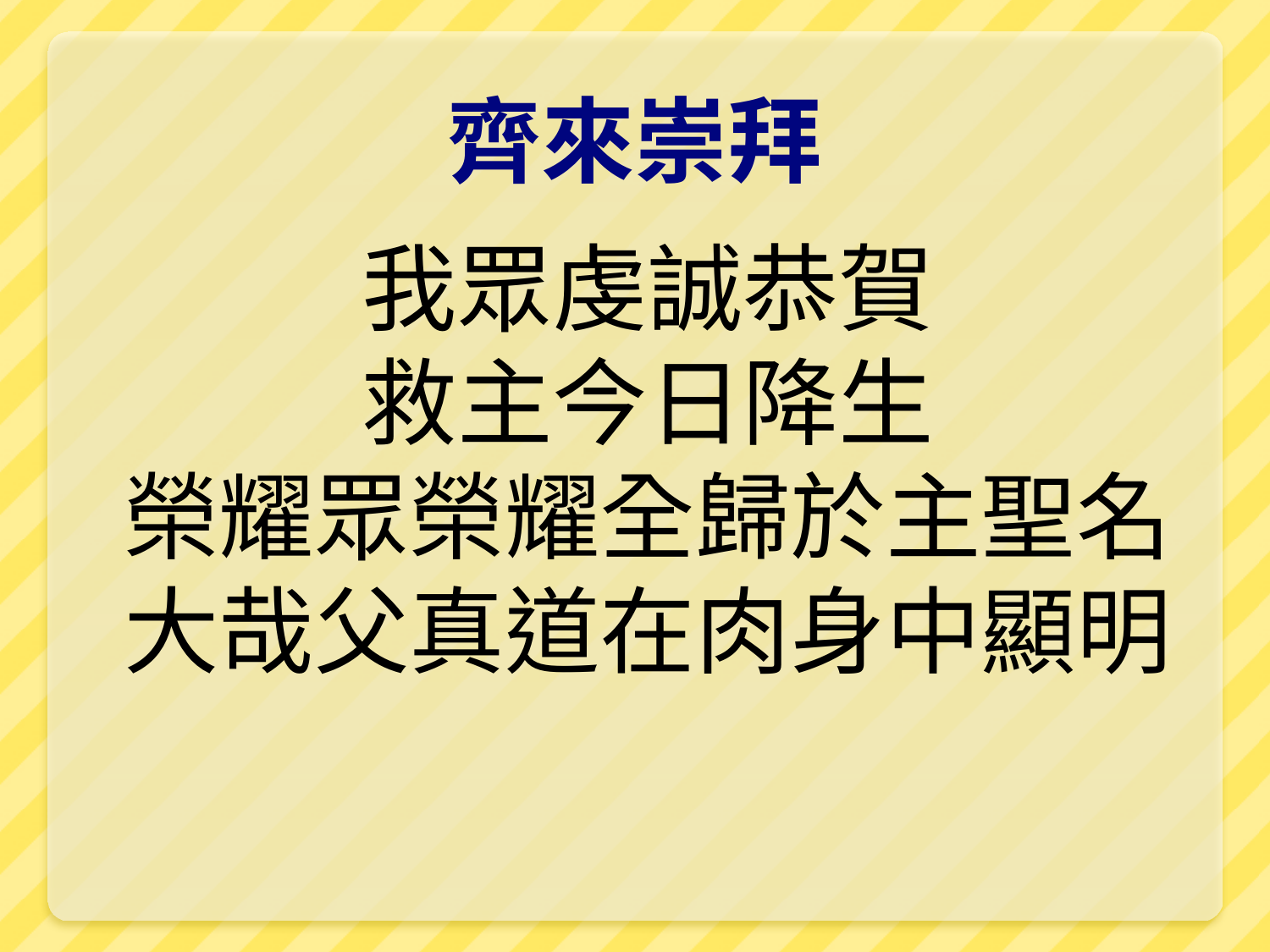

# 齊來崇拜
我眾虔誠恭賀
救主今日降生
榮耀眾榮耀全歸於主聖名
大哉父真道在肉身中顯明